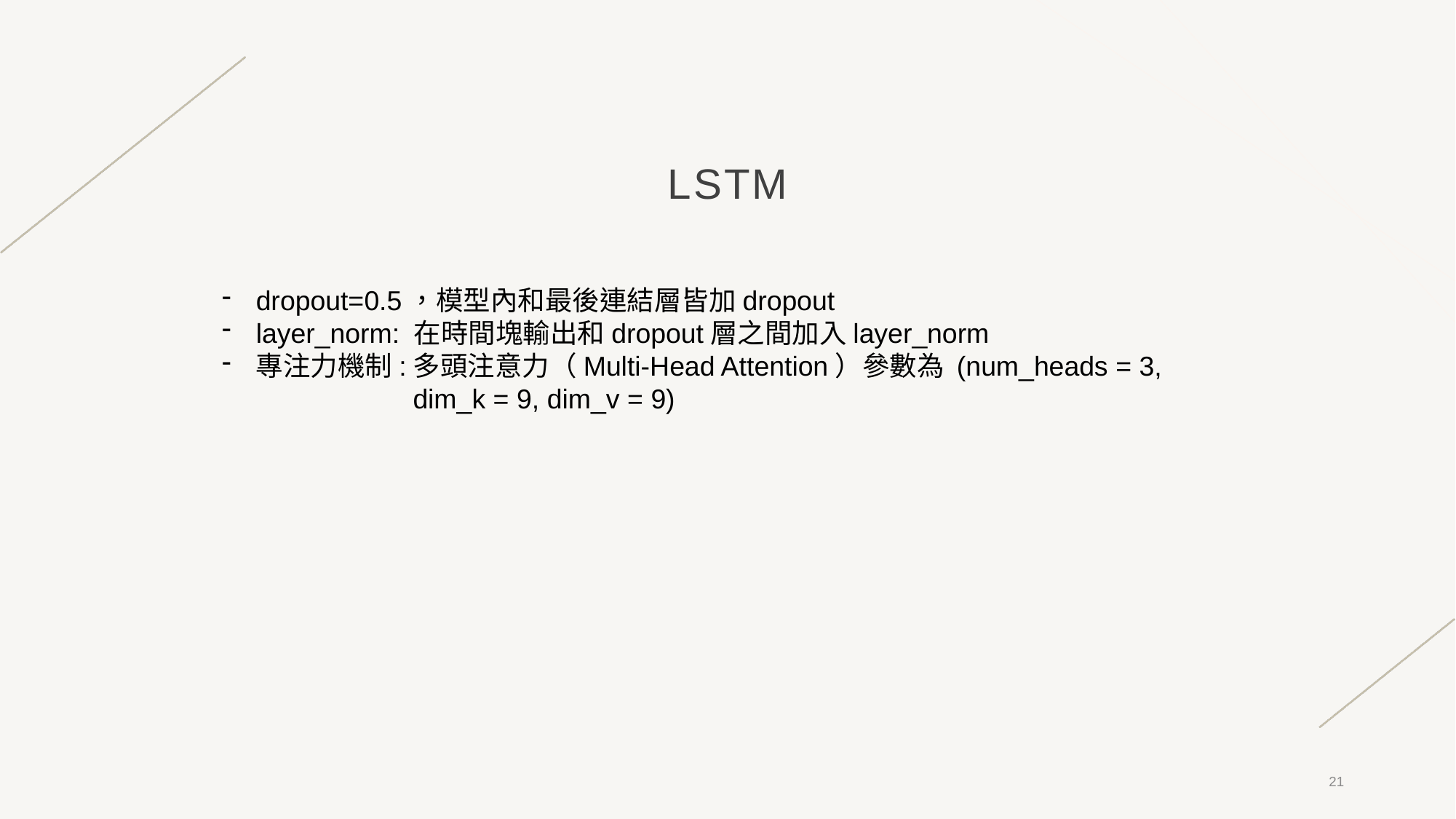

# LSTM
dropout=0.5，模型內和最後連結層皆加dropout
layer_norm: 在時間塊輸出和dropout層之間加入layer_norm
專注力機制:多頭注意力（Multi-Head Attention）參數為 (num_heads = 3,
                         dim_k = 9, dim_v = 9)

21